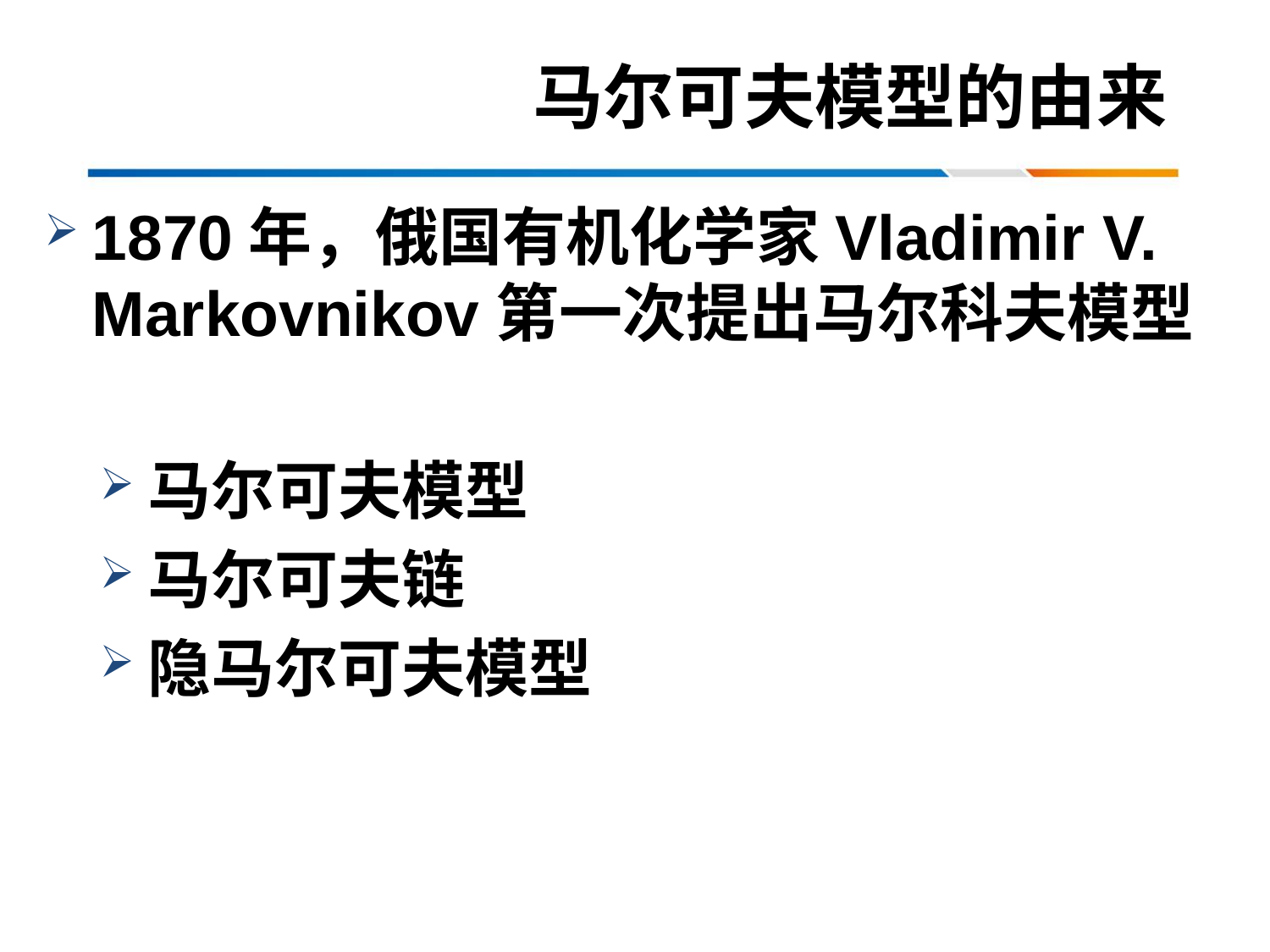

马尔可夫模型的由来
1870年，俄国有机化学家Vladimir V. Markovnikov第一次提出马尔科夫模型

马尔可夫模型
马尔可夫链
隐马尔可夫模型